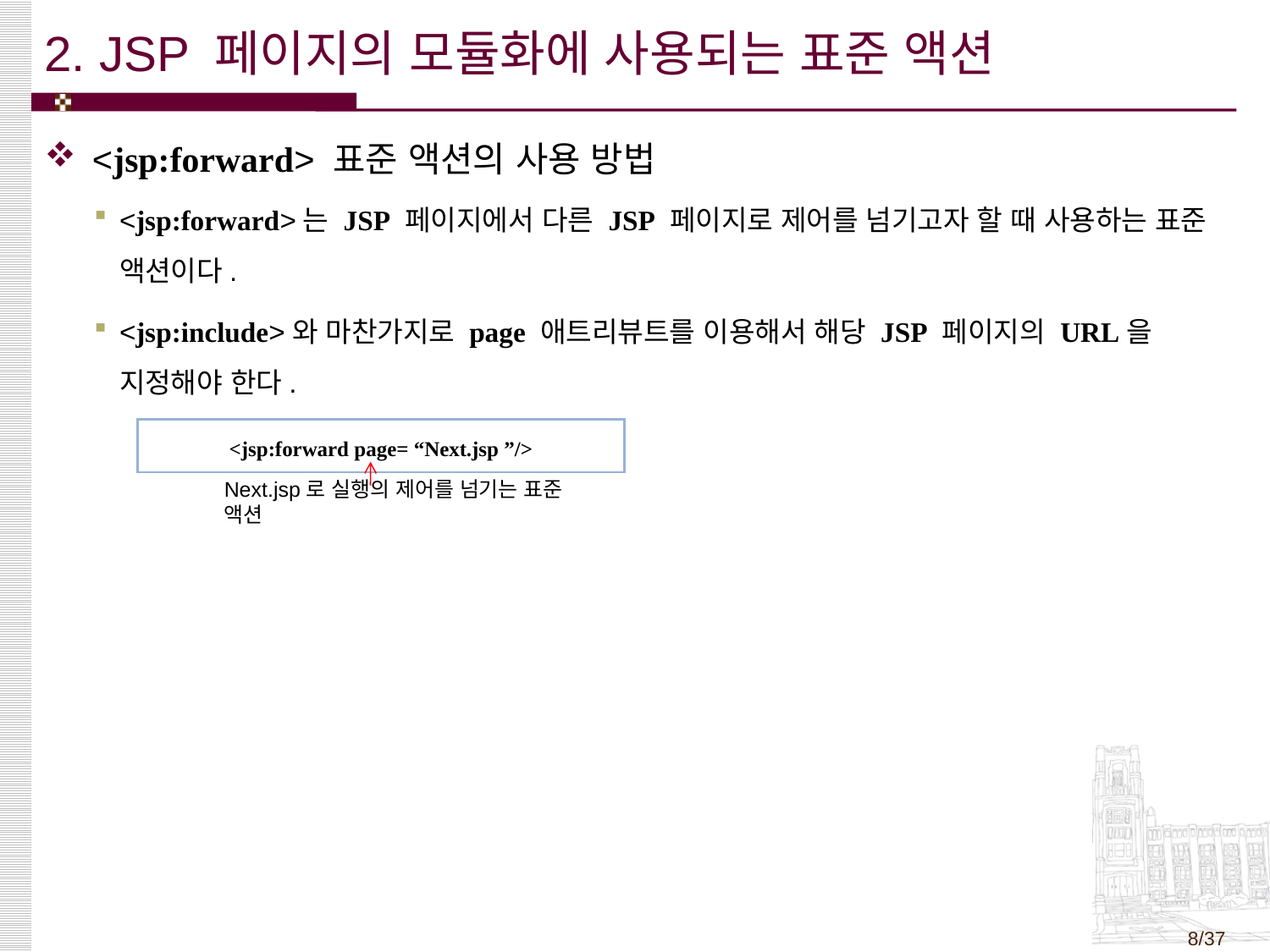

# 2. JSP 페이지의 모듈화에 사용되는 표준 액션
<jsp:forward> 표준 액션의 사용 방법
<jsp:forward>는 JSP 페이지에서 다른 JSP 페이지로 제어를 넘기고자 할 때 사용하는 표준 액션이다.
<jsp:include>와 마찬가지로 page 애트리뷰트를 이용해서 해당 JSP 페이지의 URL을 지정해야 한다.

| <jsp:forward page= “Next.jsp ”/> |
| --- |
Next.jsp로 실행의 제어를 넘기는 표준 액션